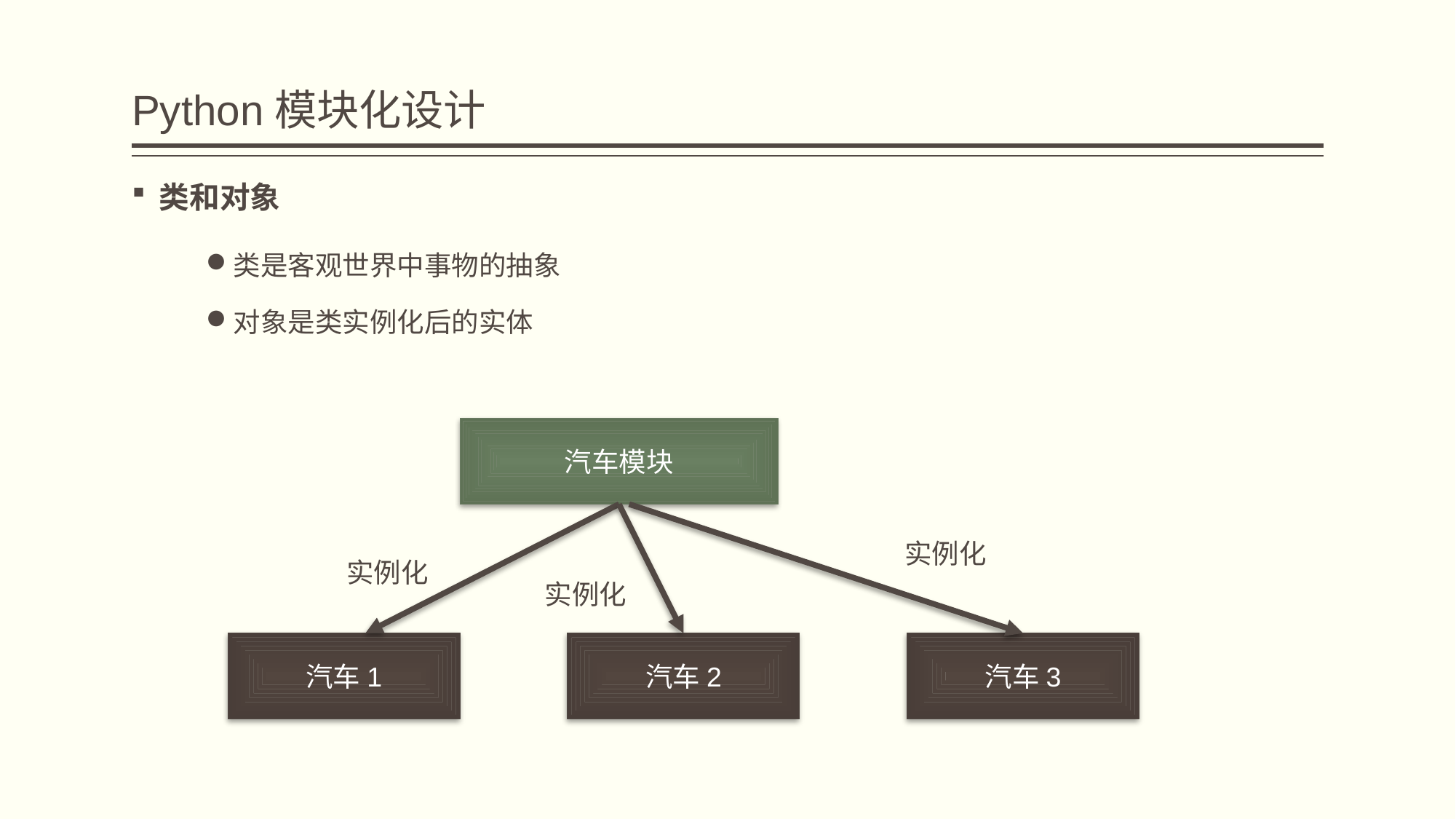

# Python模块化设计
类和对象
类是客观世界中事物的抽象
对象是类实例化后的实体
汽车模块
实例化
实例化
实例化
汽车1
汽车2
汽车3